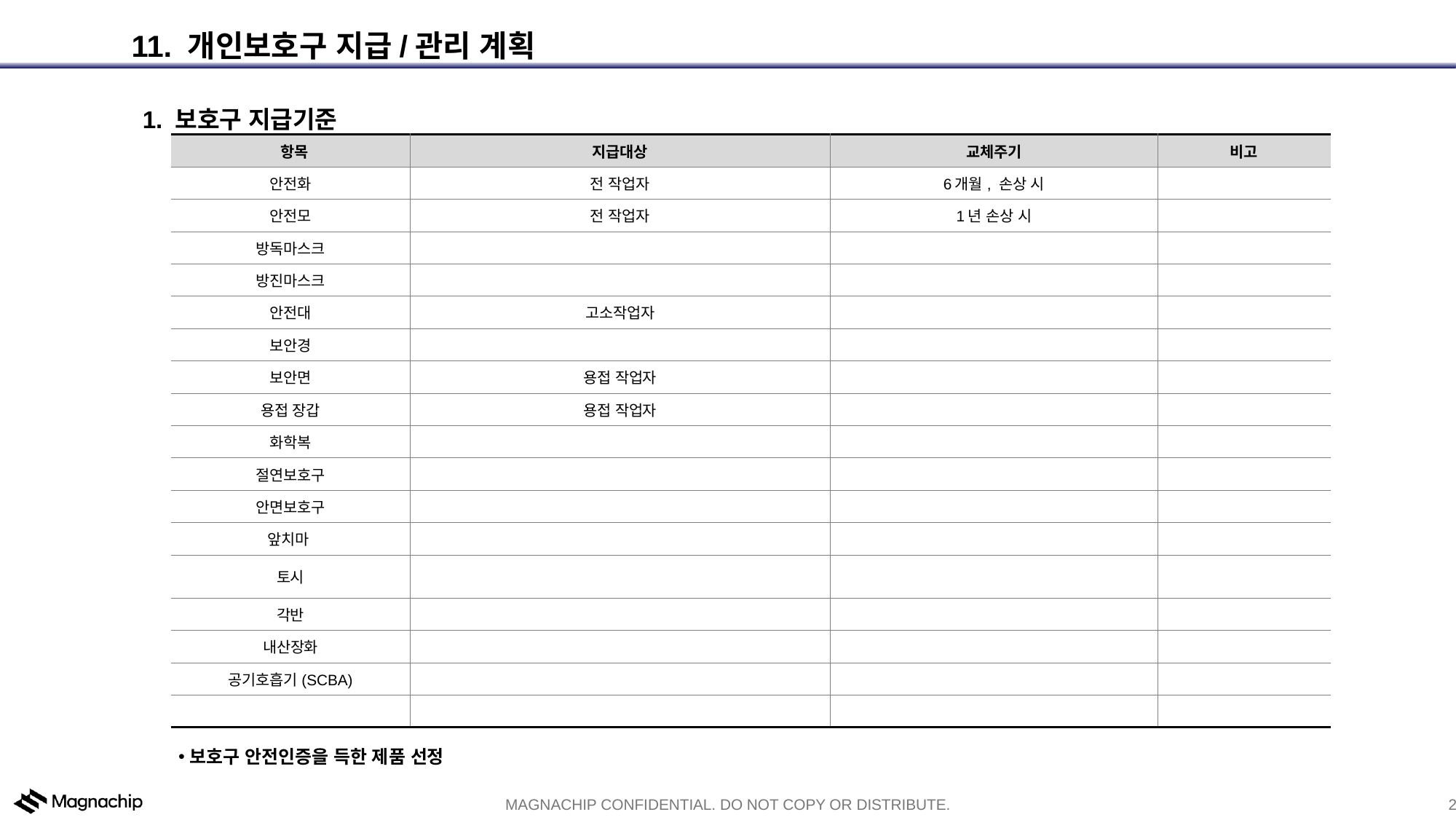

11. 개인보호구 지급/관리 계획
1. 보호구 지급기준
| 항목 | 지급대상 | 교체주기 | 비고 |
| --- | --- | --- | --- |
| 안전화 | 전 작업자 | 6개월, 손상 시 |  |
| 안전모 | 전 작업자 | 1년 손상 시 |  |
| 방독마스크 |  |  |  |
| 방진마스크 |  |  |  |
| 안전대 | 고소작업자 |  |  |
| 보안경 |  |  |  |
| 보안면 | 용접 작업자 |  |  |
| 용접 장갑 | 용접 작업자 |  |  |
| 화학복 |  |  |  |
| 절연보호구 |  |  |  |
| 안면보호구 |  |  |  |
| 앞치마 |  |  |  |
| 토시 |  |  |  |
| 각반 |  |  |  |
| 내산장화 |  |  |  |
| 공기호흡기(SCBA) |  |  |  |
|  |  |  |  |
보호구 안전인증을 득한 제품 선정